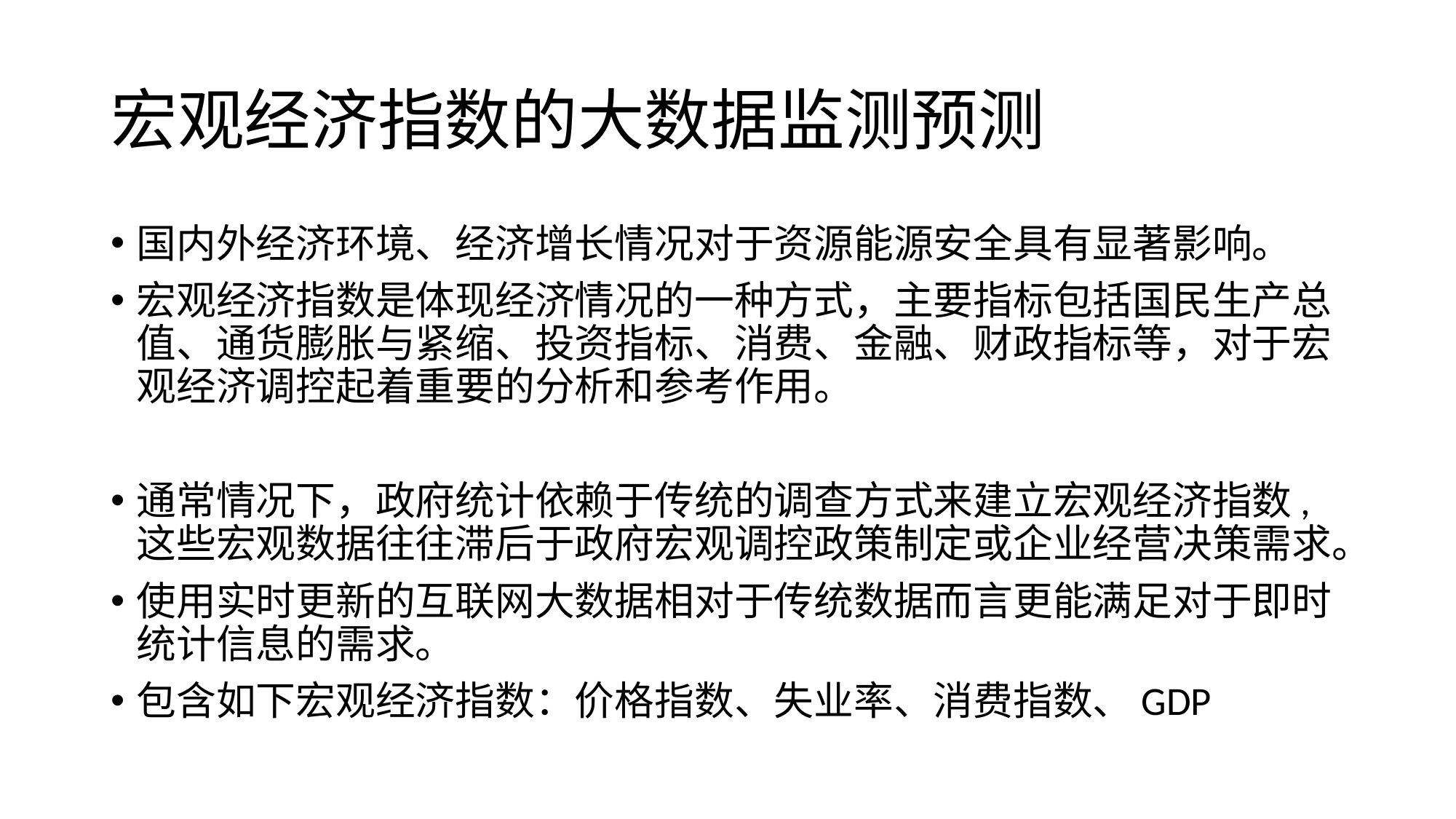

# 宏观经济指数的大数据监测预测
国内外经济环境、经济增长情况对于资源能源安全具有显著影响。
宏观经济指数是体现经济情况的一种方式，主要指标包括国民生产总值、通货膨胀与紧缩、投资指标、消费、金融、财政指标等，对于宏观经济调控起着重要的分析和参考作用。

通常情况下，政府统计依赖于传统的调查方式来建立宏观经济指数,这些宏观数据往往滞后于政府宏观调控政策制定或企业经营决策需求。
使用实时更新的互联网大数据相对于传统数据而言更能满足对于即时统计信息的需求。
包含如下宏观经济指数：价格指数、失业率、消费指数、GDP